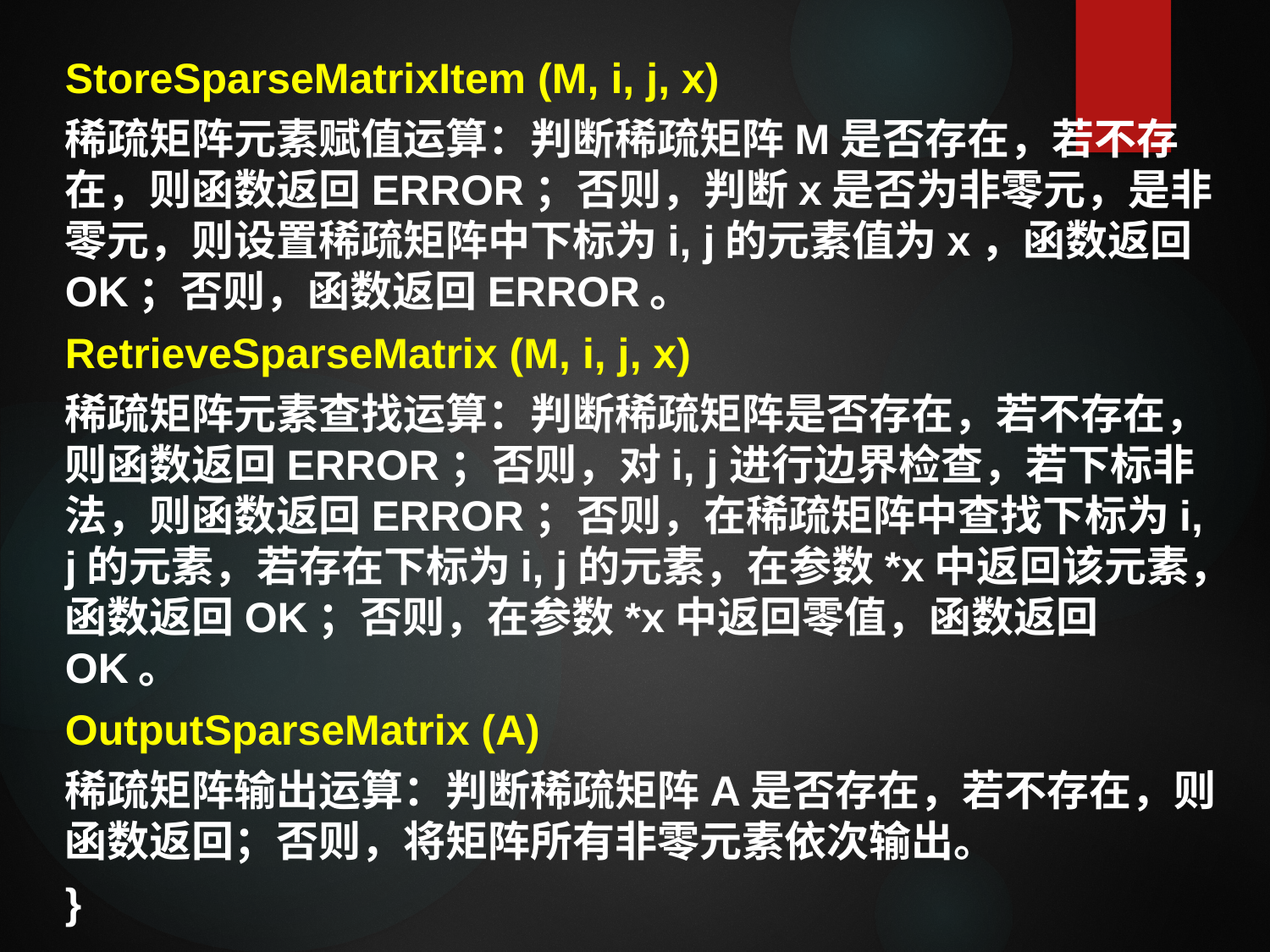

StoreSparseMatrixItem (M, i, j, x)
稀疏矩阵元素赋值运算：判断稀疏矩阵M是否存在，若不存在，则函数返回ERROR；否则，判断x是否为非零元，是非零元，则设置稀疏矩阵中下标为i, j的元素值为x，函数返回OK；否则，函数返回ERROR。
RetrieveSparseMatrix (M, i, j, x)
稀疏矩阵元素查找运算：判断稀疏矩阵是否存在，若不存在，则函数返回ERROR；否则，对i, j进行边界检查，若下标非法，则函数返回ERROR；否则，在稀疏矩阵中查找下标为i, j的元素，若存在下标为i, j的元素，在参数*x中返回该元素，函数返回OK；否则，在参数*x中返回零值，函数返回OK。
OutputSparseMatrix (A)
稀疏矩阵输出运算：判断稀疏矩阵A是否存在，若不存在，则函数返回；否则，将矩阵所有非零元素依次输出。
}